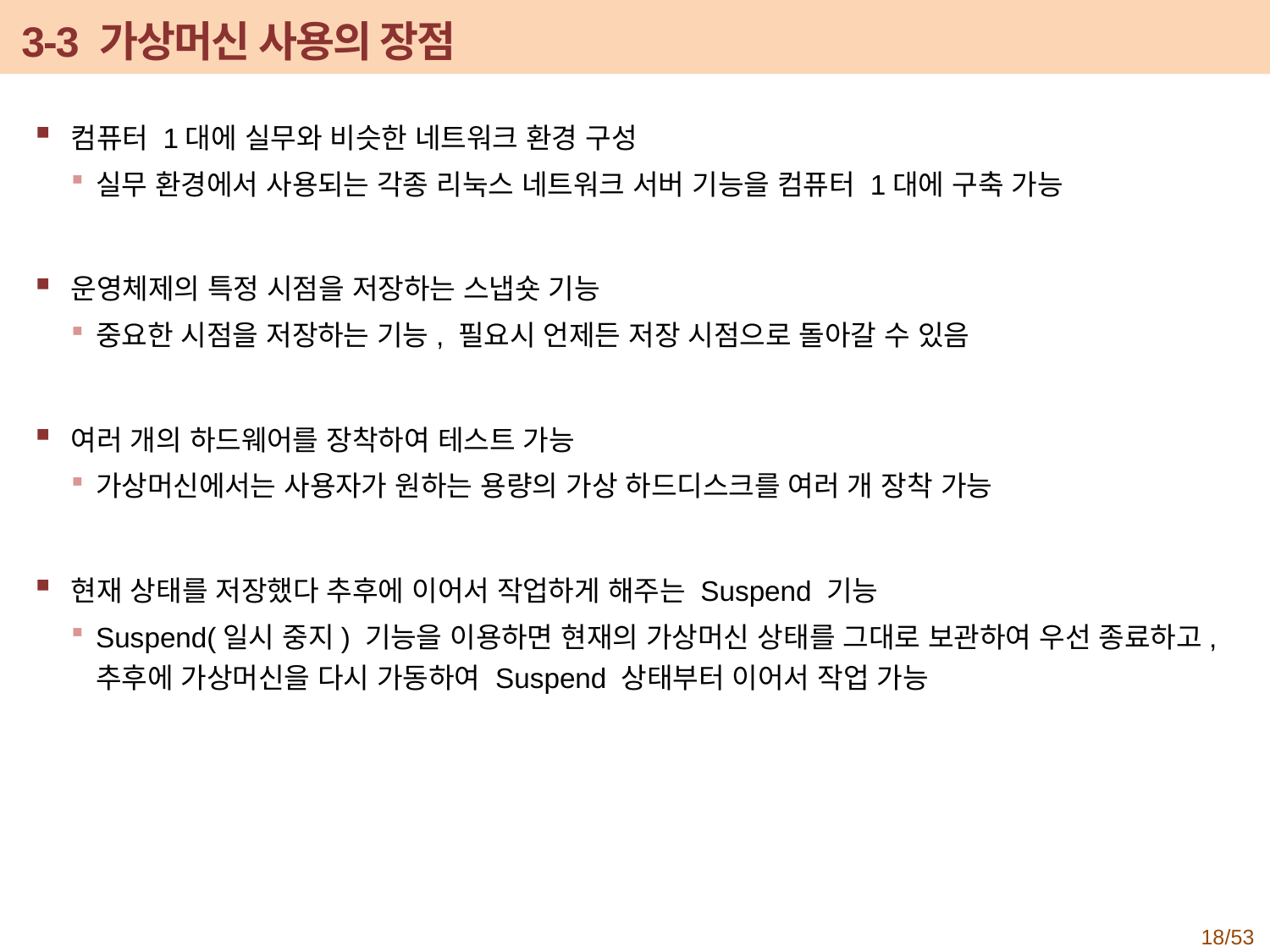

# 3-3 가상머신 사용의 장점
컴퓨터 1대에 실무와 비슷한 네트워크 환경 구성
실무 환경에서 사용되는 각종 리눅스 네트워크 서버 기능을 컴퓨터 1대에 구축 가능

운영체제의 특정 시점을 저장하는 스냅숏 기능
중요한 시점을 저장하는 기능, 필요시 언제든 저장 시점으로 돌아갈 수 있음

여러 개의 하드웨어를 장착하여 테스트 가능
가상머신에서는 사용자가 원하는 용량의 가상 하드디스크를 여러 개 장착 가능

현재 상태를 저장했다 추후에 이어서 작업하게 해주는 Suspend 기능
Suspend(일시 중지) 기능을 이용하면 현재의 가상머신 상태를 그대로 보관하여 우선 종료하고, 추후에 가상머신을 다시 가동하여 Suspend 상태부터 이어서 작업 가능